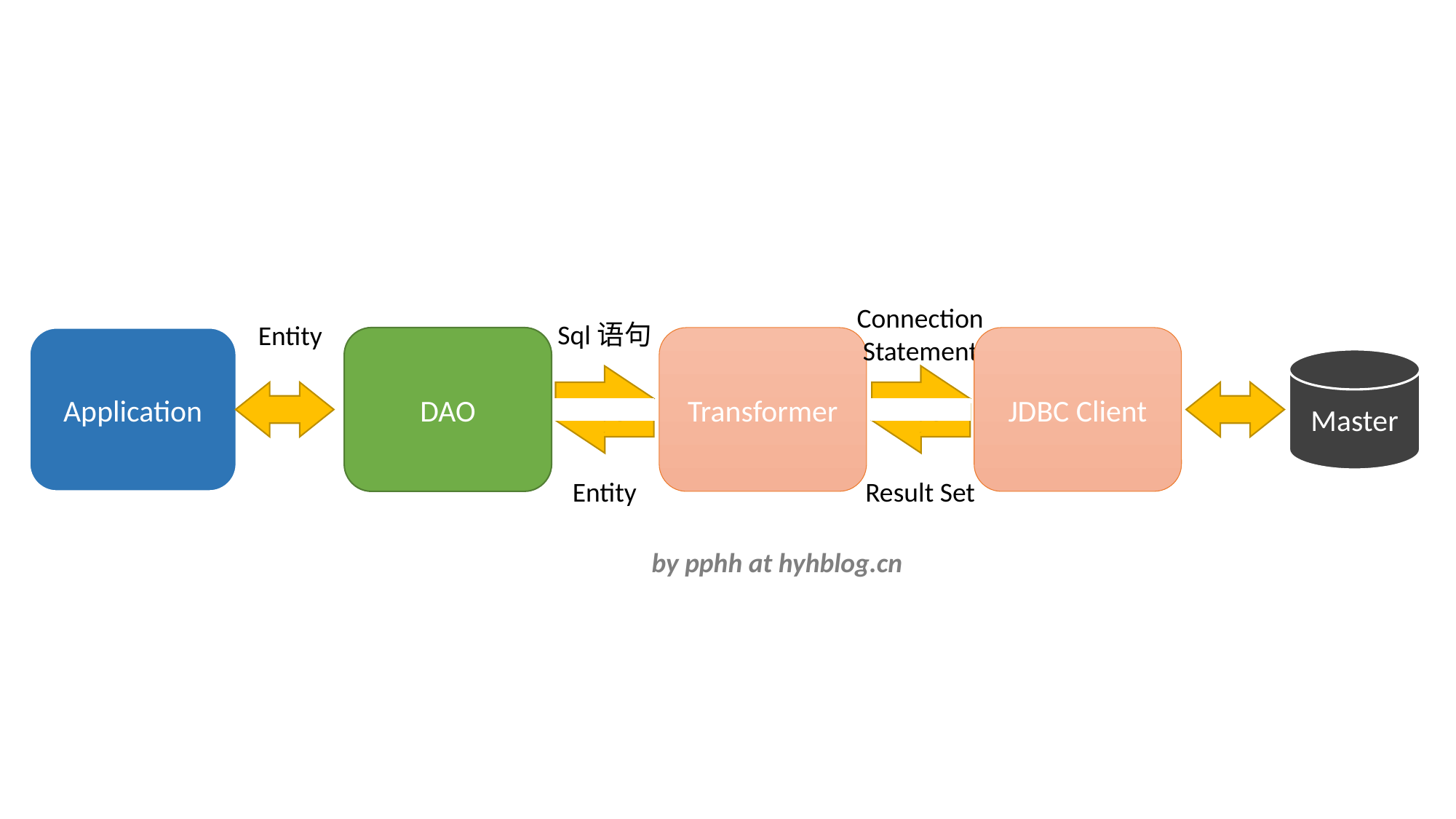

Connection
Statement
Sql语句
Entity
JDBC Client
Application
DAO
Transformer
Master

Entity
Result Set
by pphh at hyhblog.cn